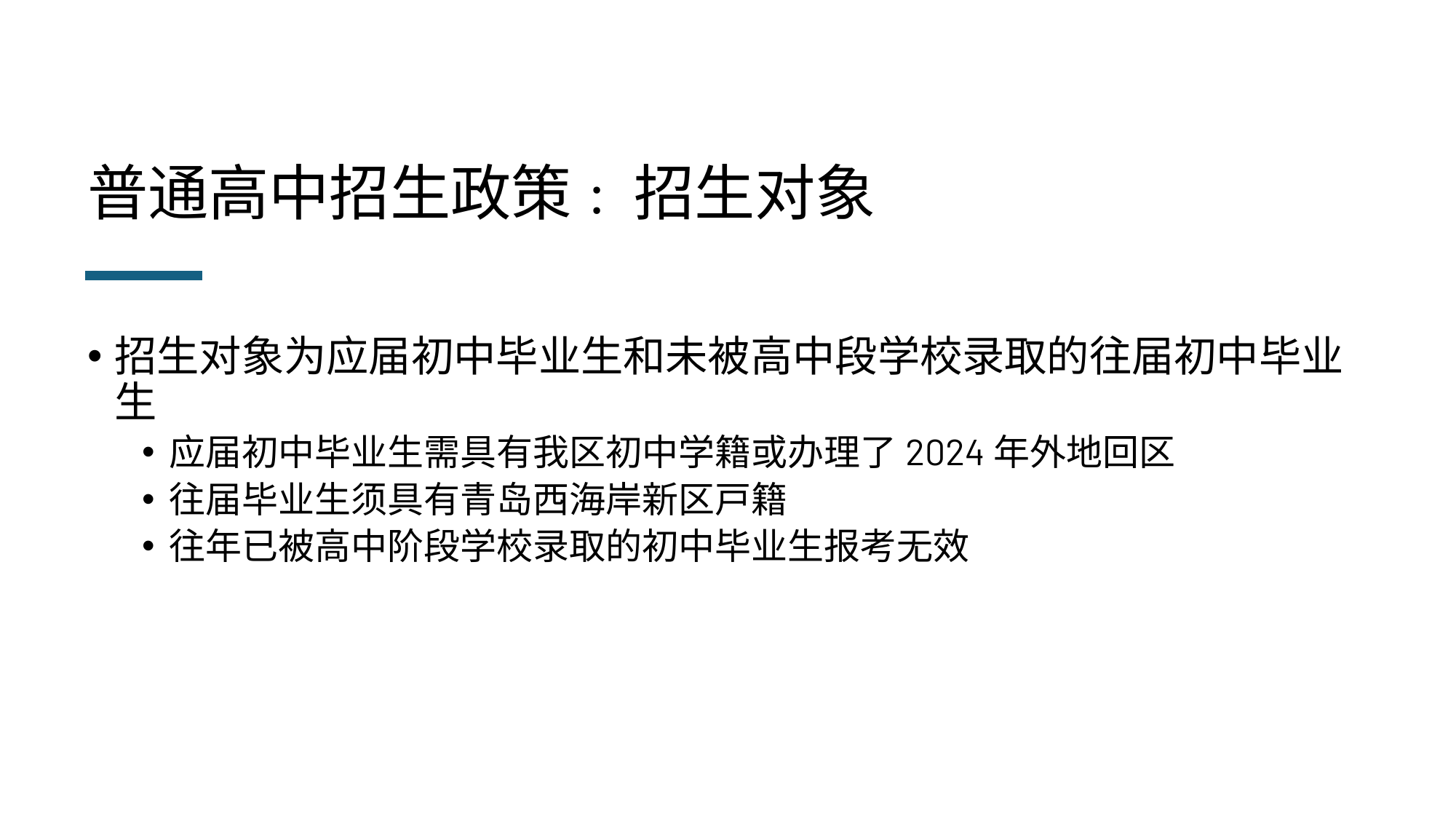

# 普通高中招生政策: 招生对象
招生对象为应届初中毕业生和未被高中段学校录取的往届初中毕业生
应届初中毕业生需具有我区初中学籍或办理了2024年外地回区
往届毕业生须具有青岛西海岸新区户籍
往年已被高中阶段学校录取的初中毕业生报考无效